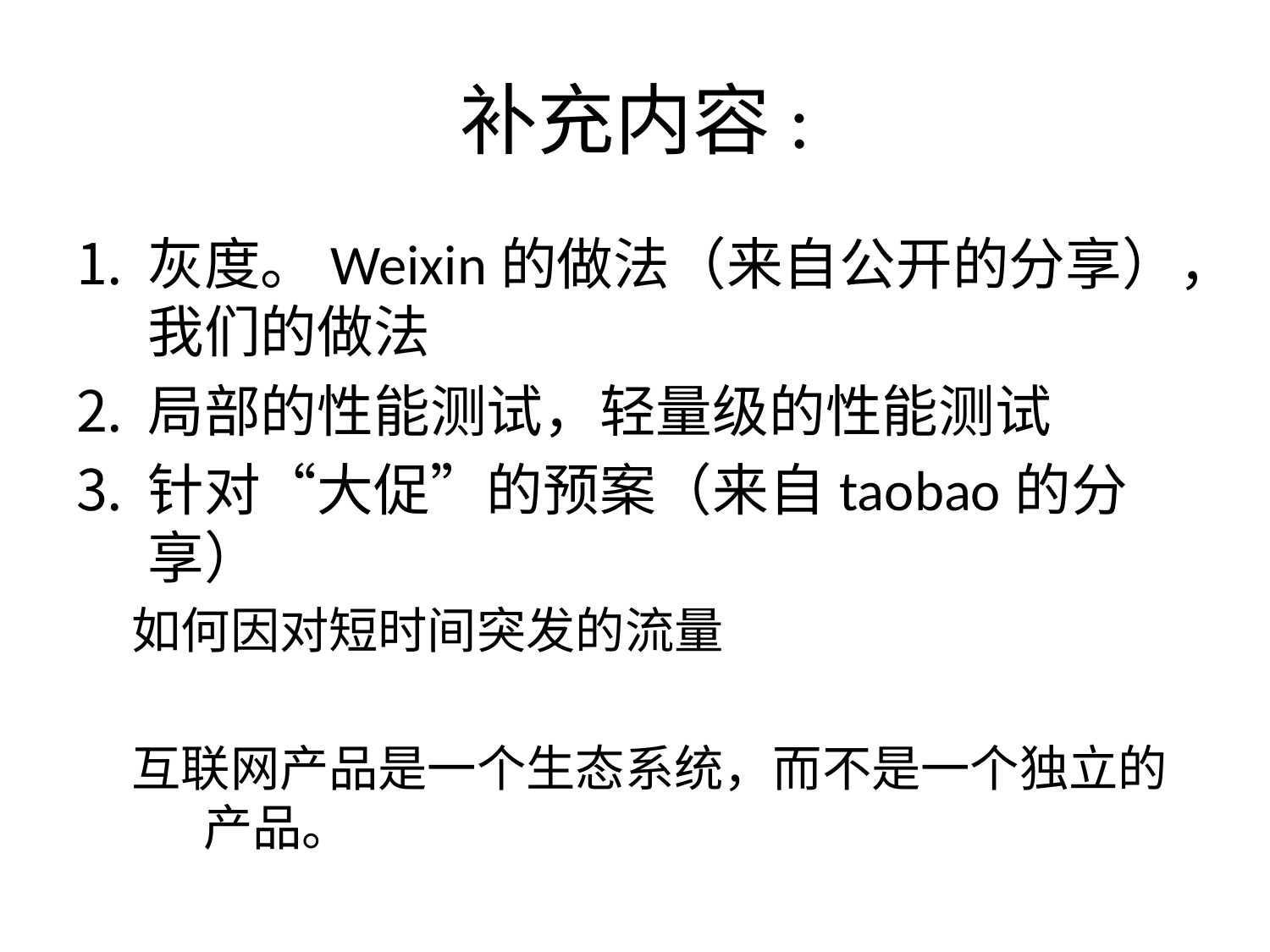

# 补充内容:
灰度。Weixin的做法（来自公开的分享），我们的做法
局部的性能测试，轻量级的性能测试
针对“大促”的预案（来自taobao的分享）
如何因对短时间突发的流量

互联网产品是一个生态系统，而不是一个独立的产品。